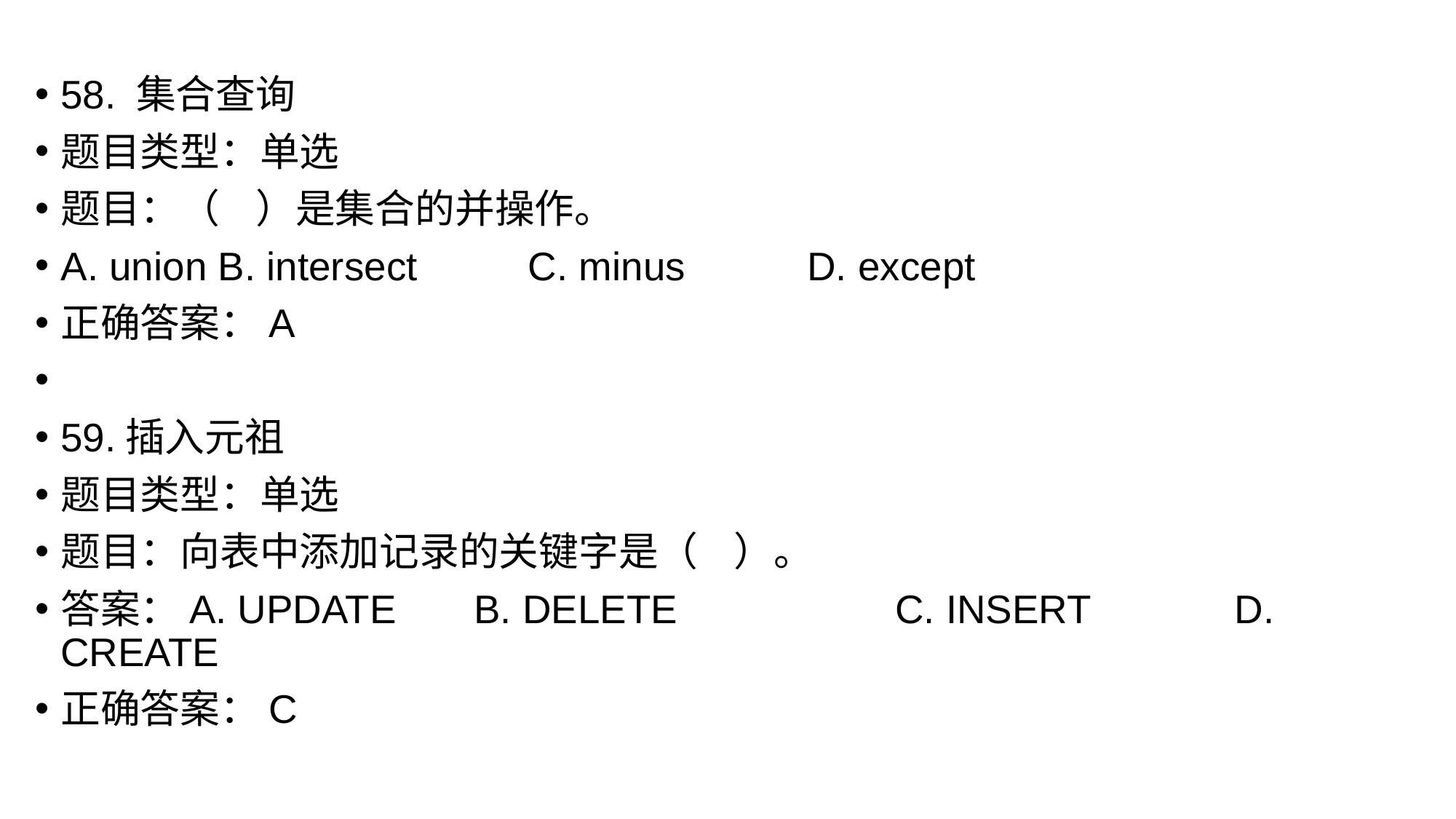

#
58. 集合查询
题目类型：单选
题目：（    ）是集合的并操作。
A. union B. intersect          C. minus           D. except
正确答案：A

59.插入元祖
题目类型：单选
题目：向表中添加记录的关键字是（    ）。
答案：A. UPDATE       B. DELETE　　　　　C. INSERT             D. CREATE
正确答案：C